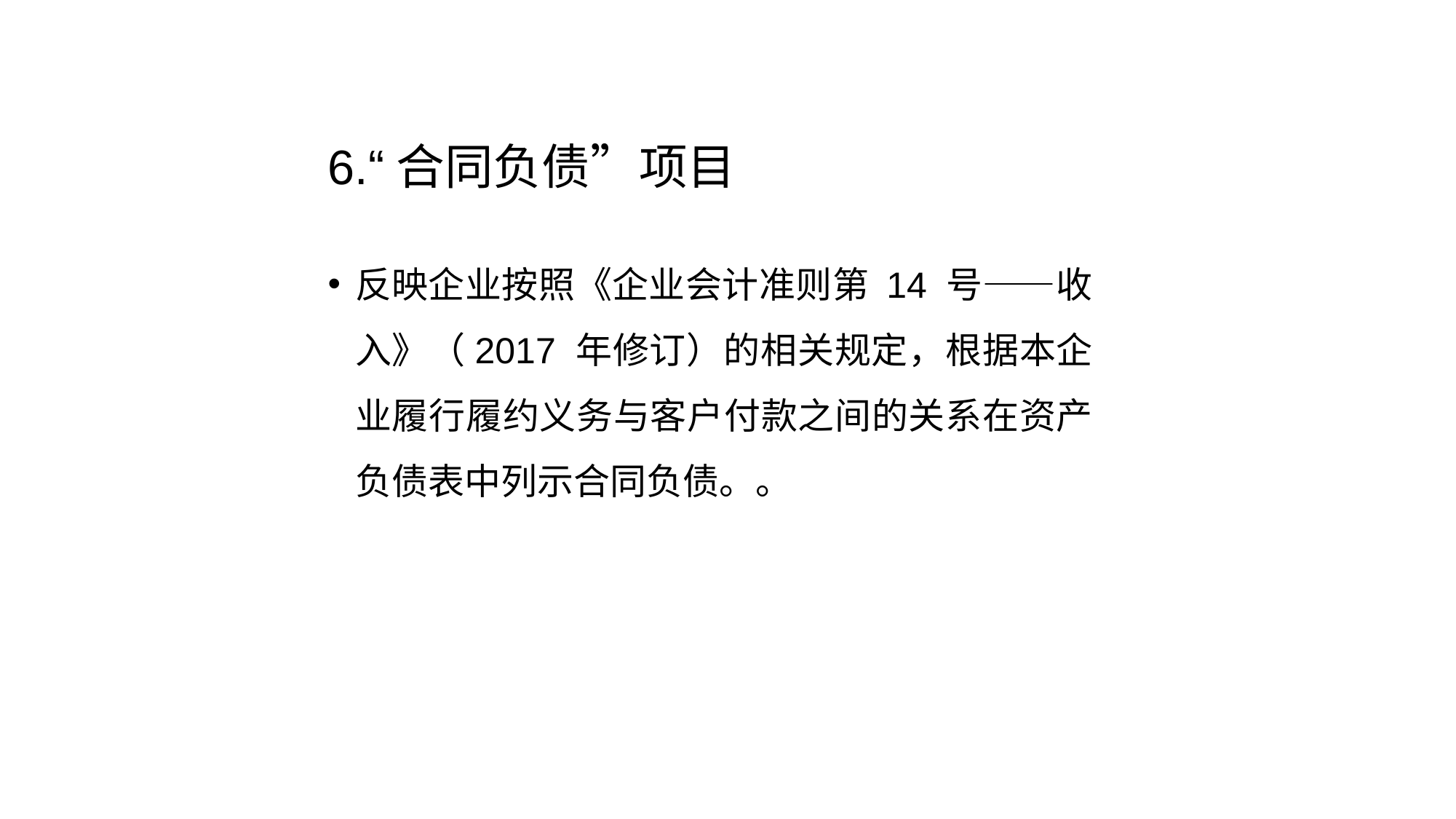

# 6.“合同负债”项目
反映企业按照《企业会计准则第 14 号——收入》（2017 年修订）的相关规定，根据本企业履行履约义务与客户付款之间的关系在资产负债表中列示合同负债。。